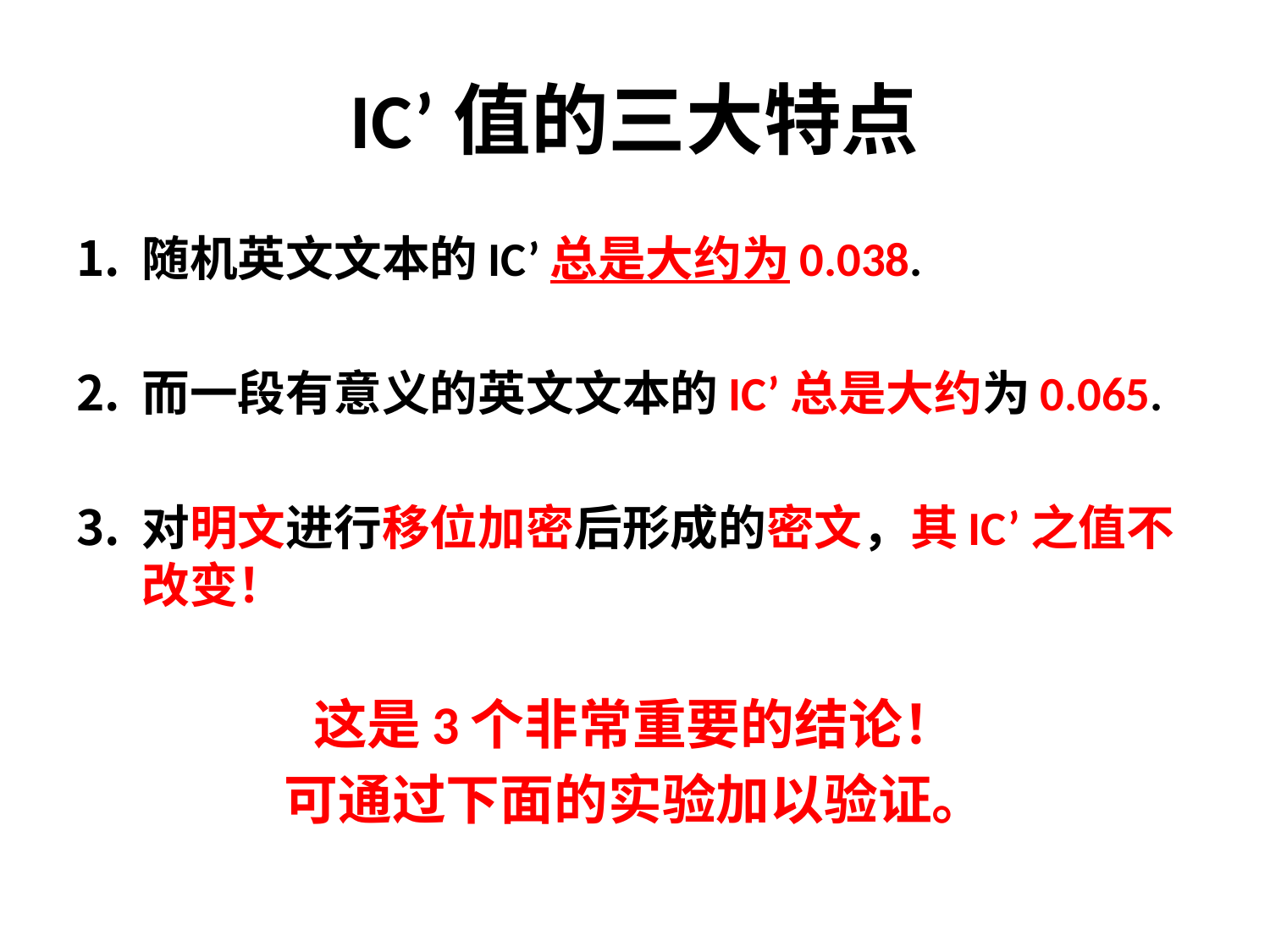

# IC’值的三大特点
随机英文文本的IC’总是大约为0.038.

而一段有意义的英文文本的IC’总是大约为0.065.

对明文进行移位加密后形成的密文，其IC’之值不改变！

这是3个非常重要的结论！
可通过下面的实验加以验证。